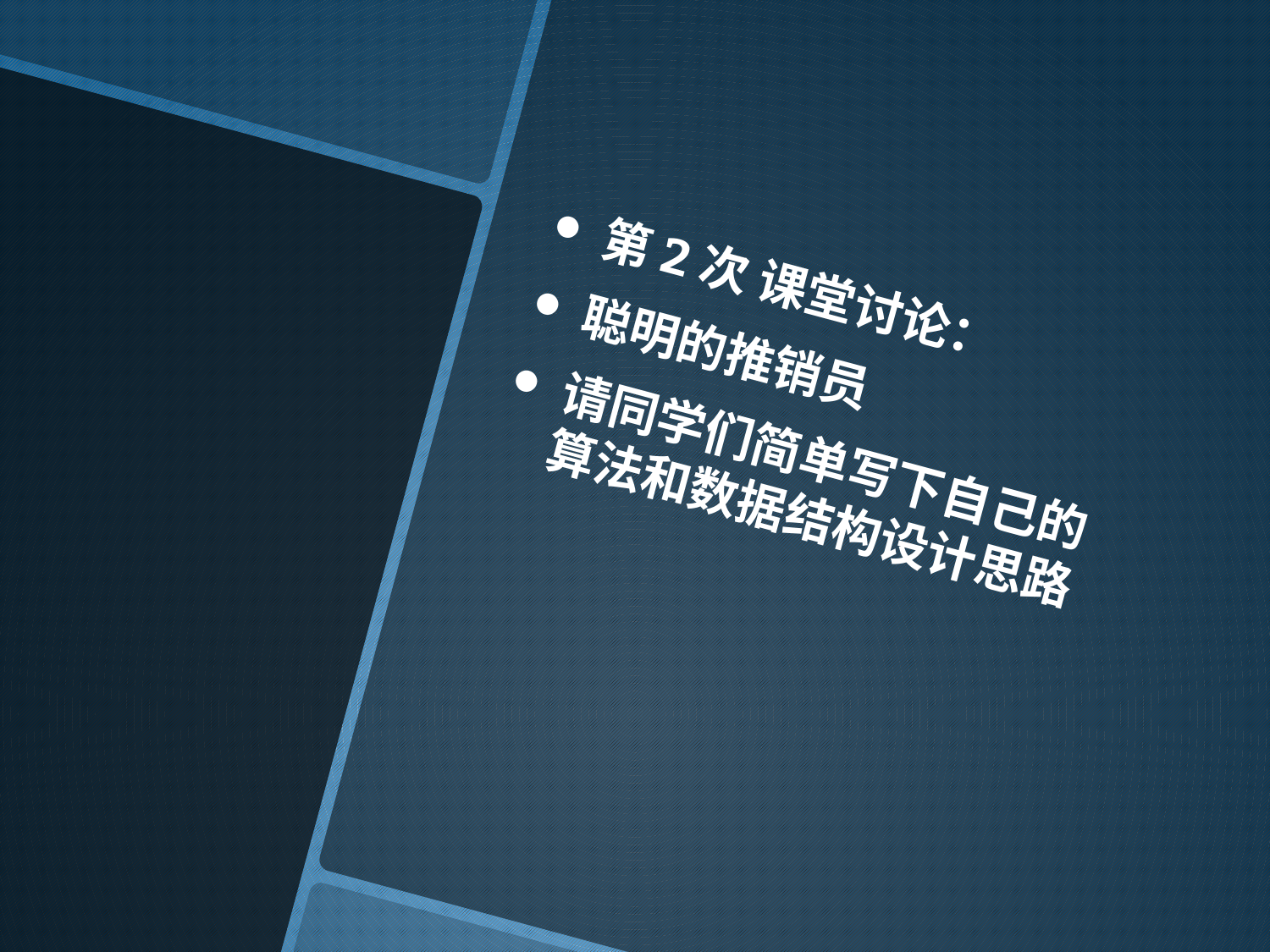

第2次 课堂讨论：
聪明的推销员
请同学们简单写下自己的算法和数据结构设计思路

#